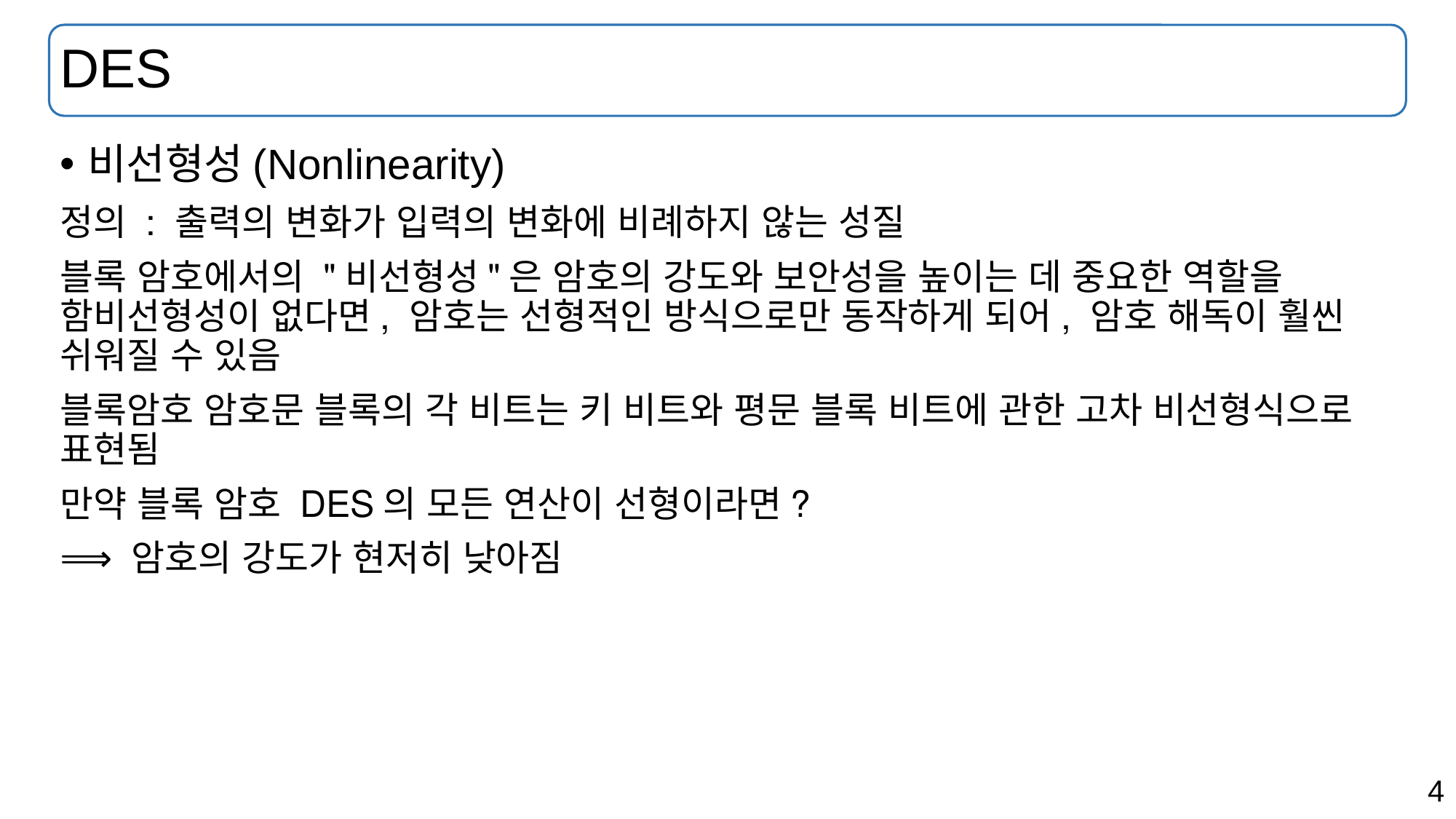

# DES
비선형성(Nonlinearity)
정의 : 출력의 변화가 입력의 변화에 비례하지 않는 성질
블록 암호에서의 "비선형성"은 암호의 강도와 보안성을 높이는 데 중요한 역할을 함비선형성이 없다면, 암호는 선형적인 방식으로만 동작하게 되어, 암호 해독이 훨씬 쉬워질 수 있음
블록암호 암호문 블록의 각 비트는 키 비트와 평문 블록 비트에 관한 고차 비선형식으로 표현됨
만약 블록 암호 DES의 모든 연산이 선형이라면?
⟹ 암호의 강도가 현저히 낮아짐